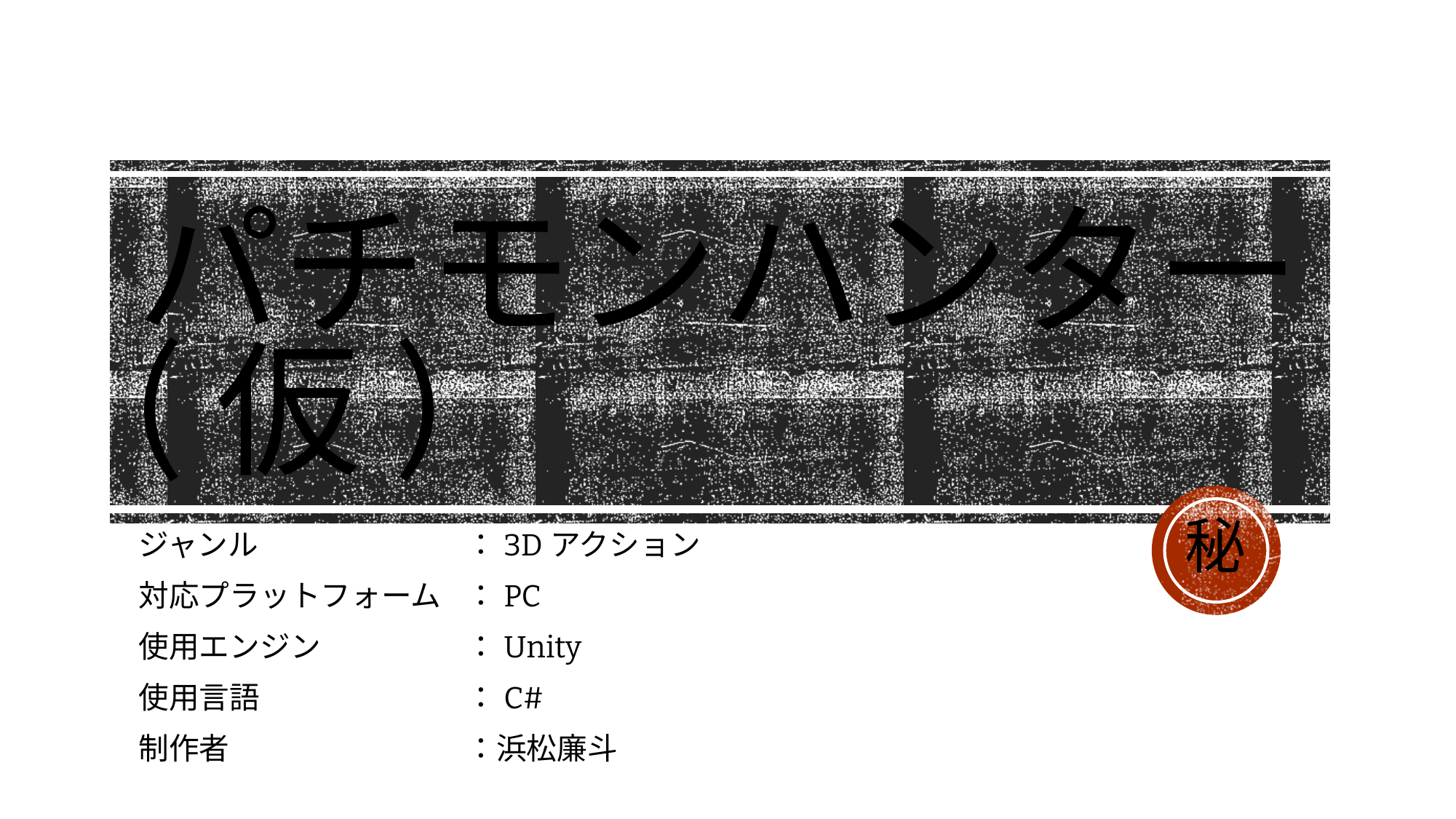

# パチモンハンター (仮)
秘
ジャンル		：3Dアクション
対応プラットフォーム	：PC
使用エンジン		：Unity
使用言語		：C#
制作者			：浜松廉斗